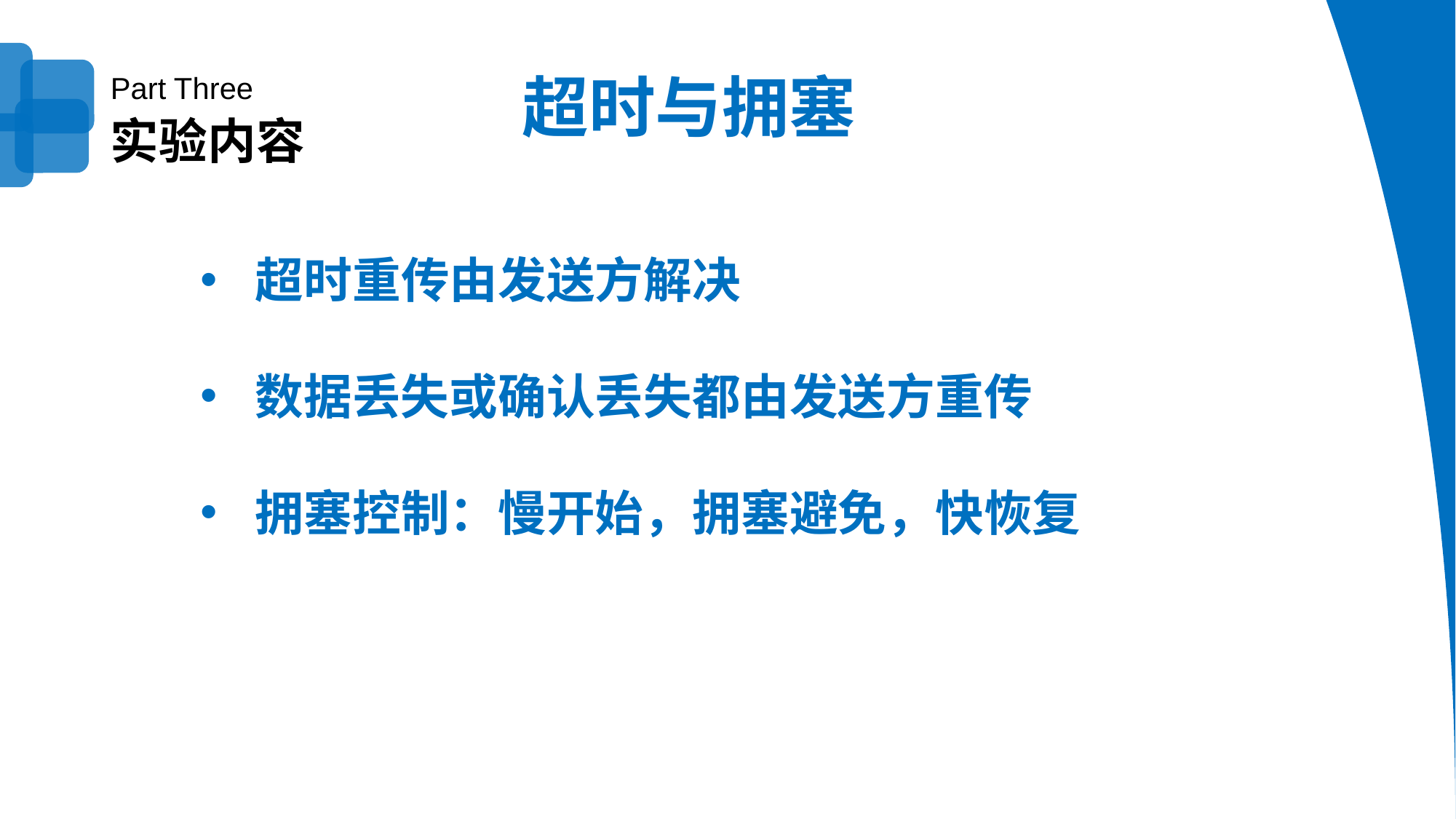

超时与拥塞
Part Three
实验内容
超时重传由发送方解决

数据丢失或确认丢失都由发送方重传

拥塞控制：慢开始，拥塞避免，快恢复